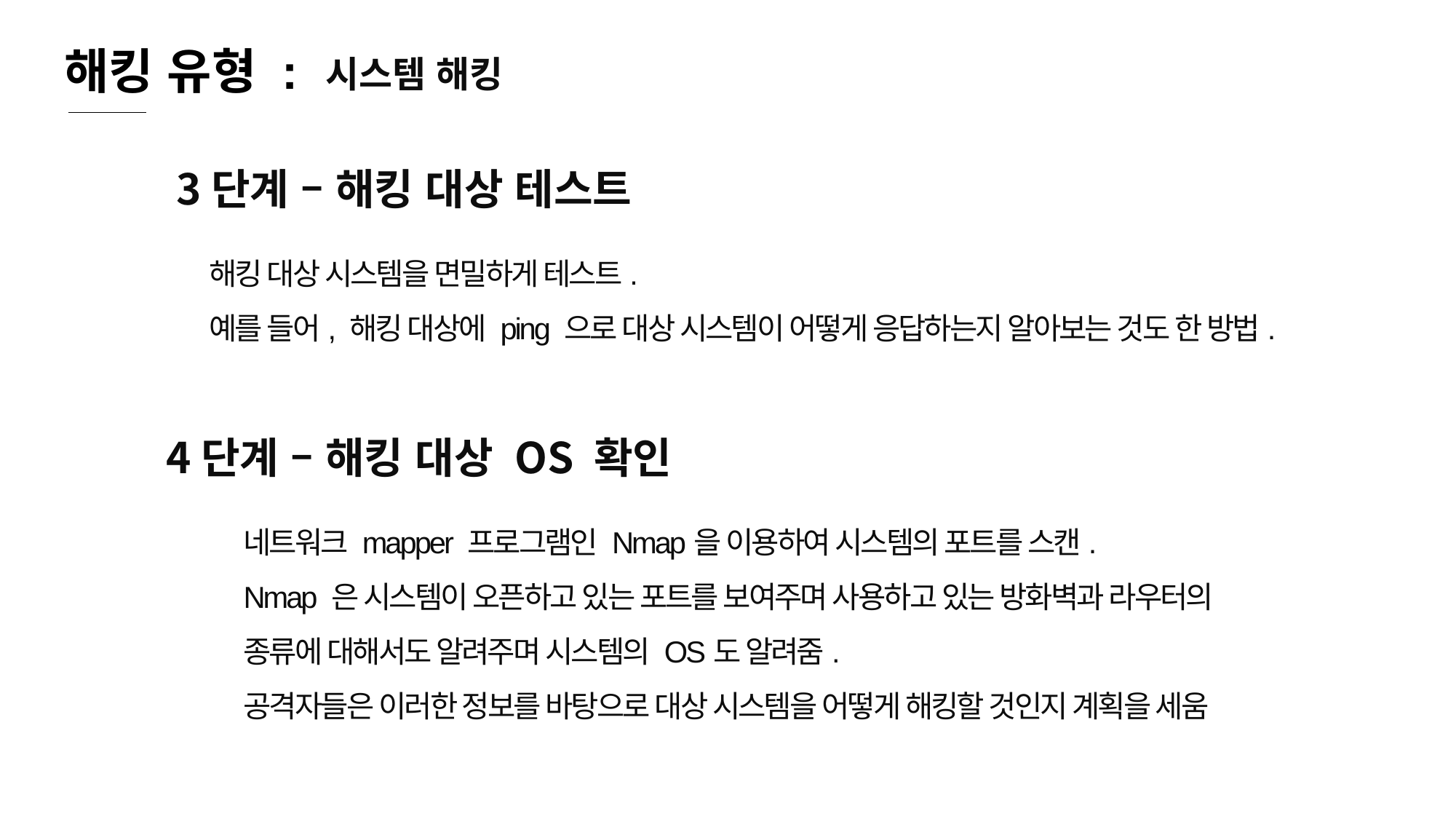

해킹 유형 :
시스템 해킹
3단계 – 해킹 대상 테스트
해킹 대상 시스템을 면밀하게 테스트.
예를 들어, 해킹 대상에 ping 으로 대상 시스템이 어떻게 응답하는지 알아보는 것도 한 방법.
4단계 – 해킹 대상 OS 확인
네트워크 mapper 프로그램인 Nmap을 이용하여 시스템의 포트를 스캔.
Nmap 은 시스템이 오픈하고 있는 포트를 보여주며 사용하고 있는 방화벽과 라우터의 종류에 대해서도 알려주며 시스템의 OS도 알려줌.
공격자들은 이러한 정보를 바탕으로 대상 시스템을 어떻게 해킹할 것인지 계획을 세움